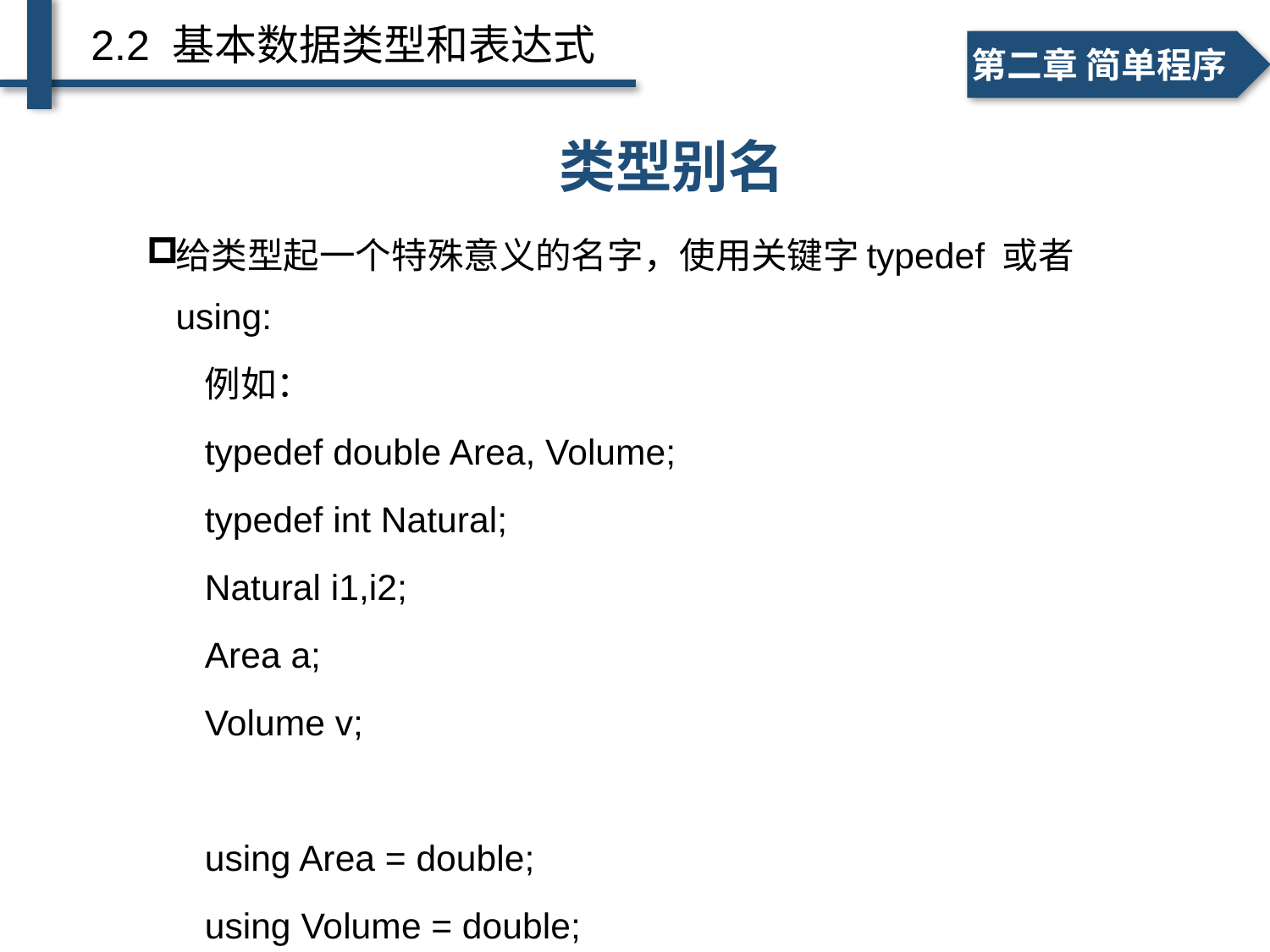

2.2 基本数据类型和表达式
一、个人简介
二、学术成绩

第二章 简单程序
# 变量的存储类型

类型别名
给类型起一个特殊意义的名字，使用关键字typedef 或者 using:
例如：
typedef double Area, Volume;
typedef int Natural;
Natural i1,i2;
Area a;
Volume v;

using Area = double;
using Volume = double;

26